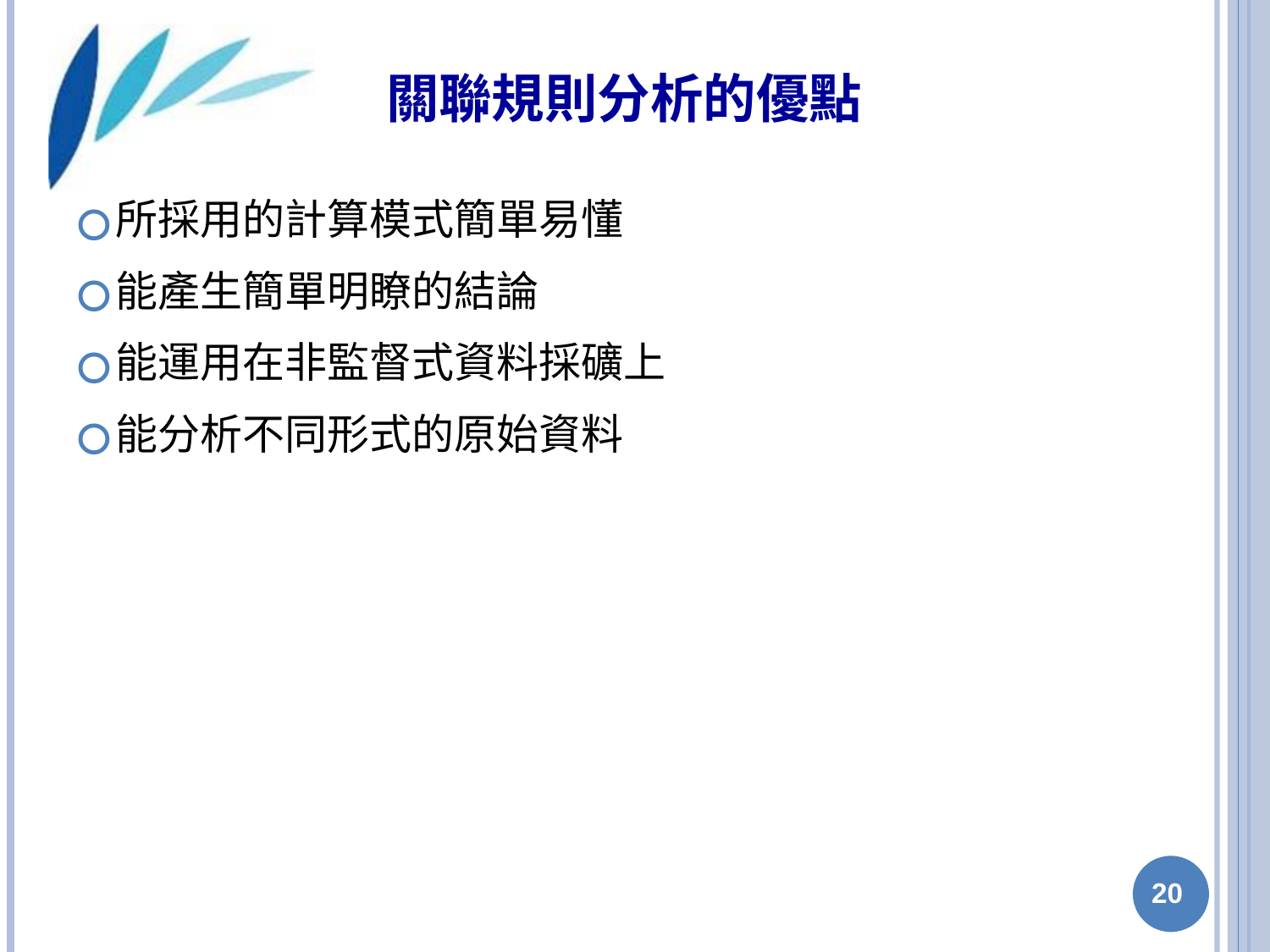

# 關聯規則分析的優點
所採用的計算模式簡單易懂
能產生簡單明瞭的結論
能運用在非監督式資料採礦上
能分析不同形式的原始資料
20